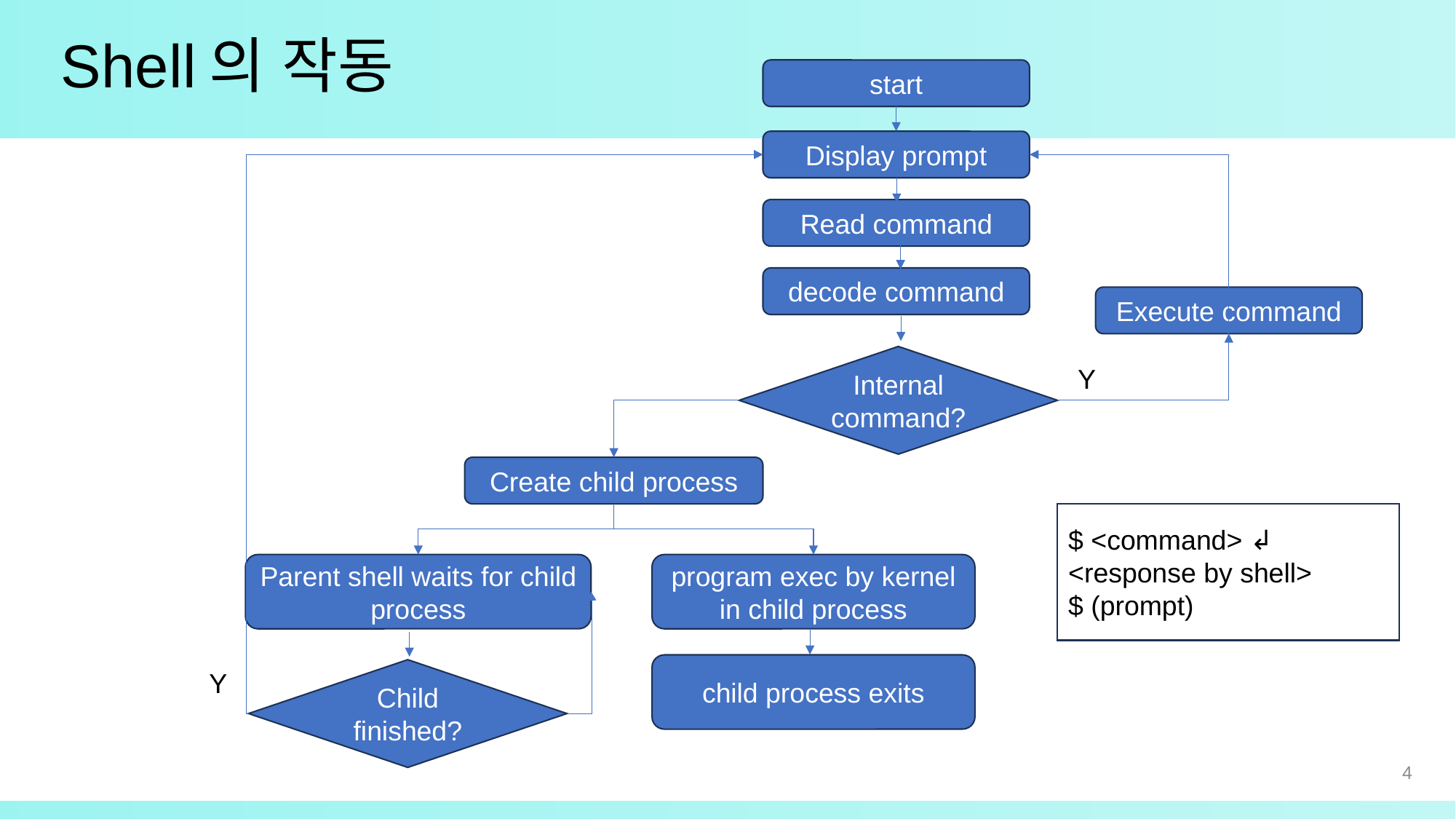

# Shell의 작동
start
Display prompt
Read command
decode command
Execute command
Internal command?
Y
Create child process
$ <command> ↲
<response by shell>
$ (prompt)
Parent shell waits for child process
program exec by kernel in child process
child process exits
Child finished?
Y
4